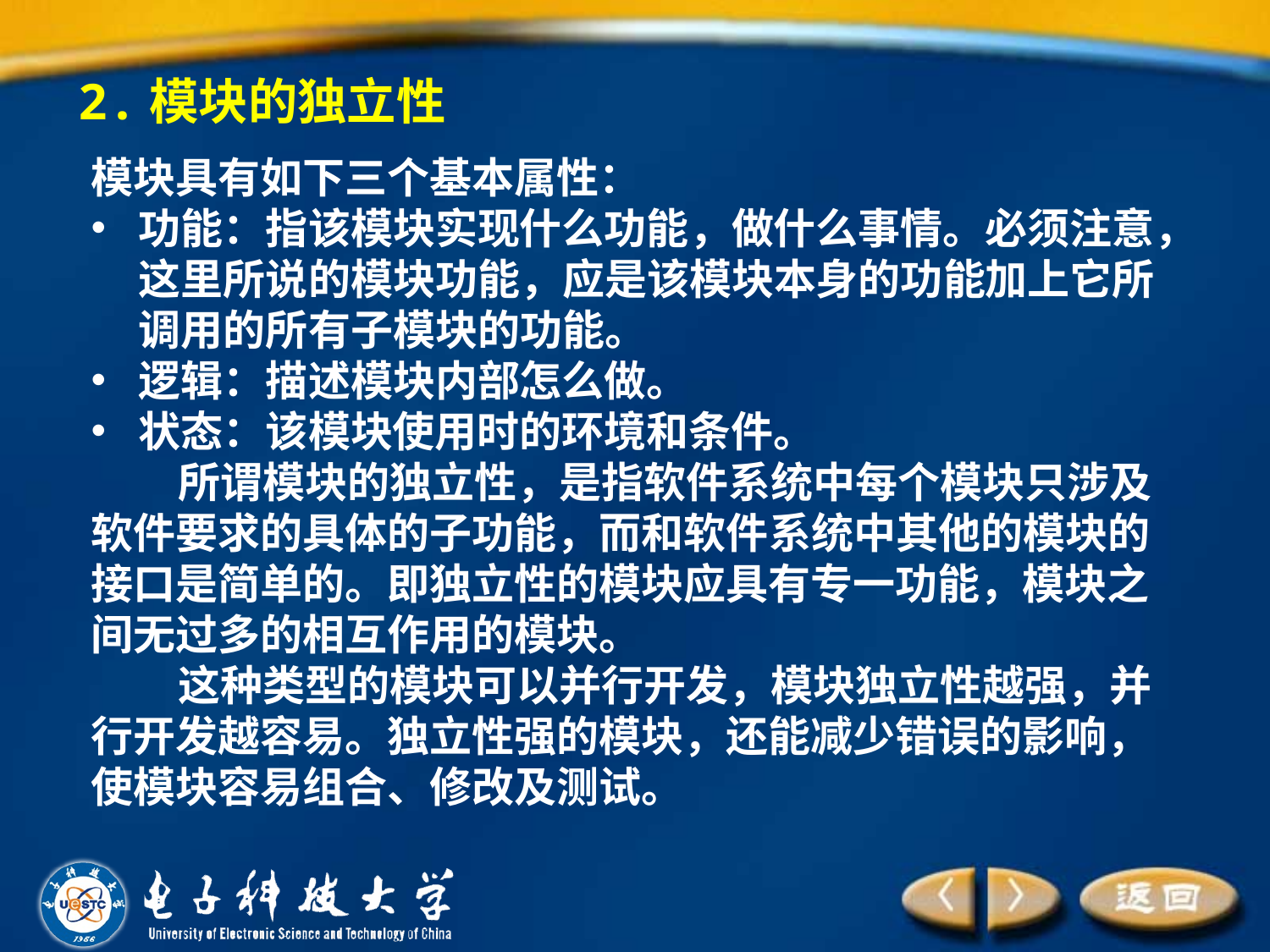

2.模块的独立性
模块具有如下三个基本属性：
功能：指该模块实现什么功能，做什么事情。必须注意，这里所说的模块功能，应是该模块本身的功能加上它所调用的所有子模块的功能。
逻辑：描述模块内部怎么做。
状态：该模块使用时的环境和条件。
所谓模块的独立性，是指软件系统中每个模块只涉及软件要求的具体的子功能，而和软件系统中其他的模块的接口是简单的。即独立性的模块应具有专一功能，模块之间无过多的相互作用的模块。
这种类型的模块可以并行开发，模块独立性越强，并行开发越容易。独立性强的模块，还能减少错误的影响，使模块容易组合、修改及测试。